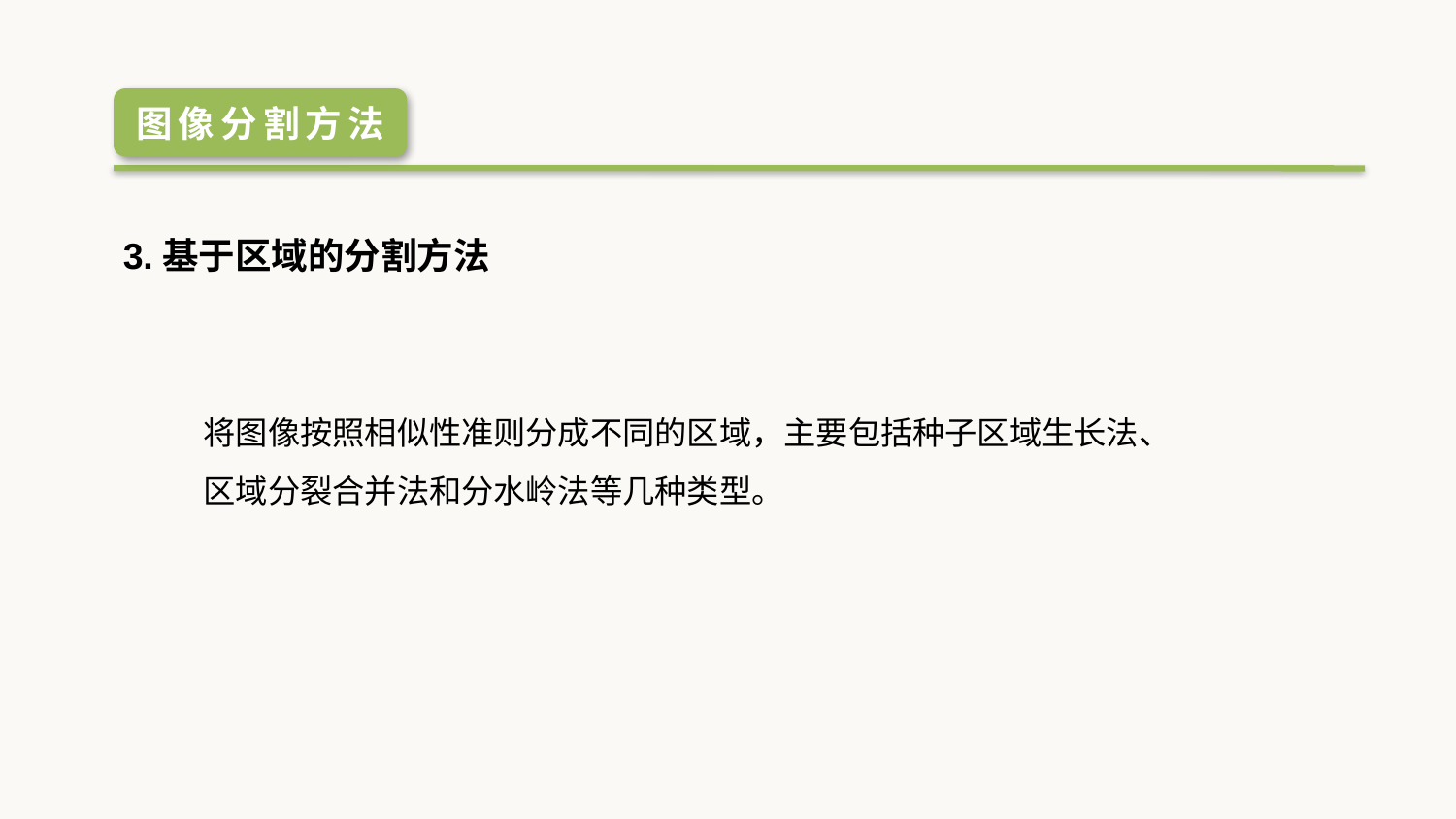

图像分割方法
3.基于区域的分割方法
将图像按照相似性准则分成不同的区域，主要包括种子区域生长法、区域分裂合并法和分水岭法等几种类型。